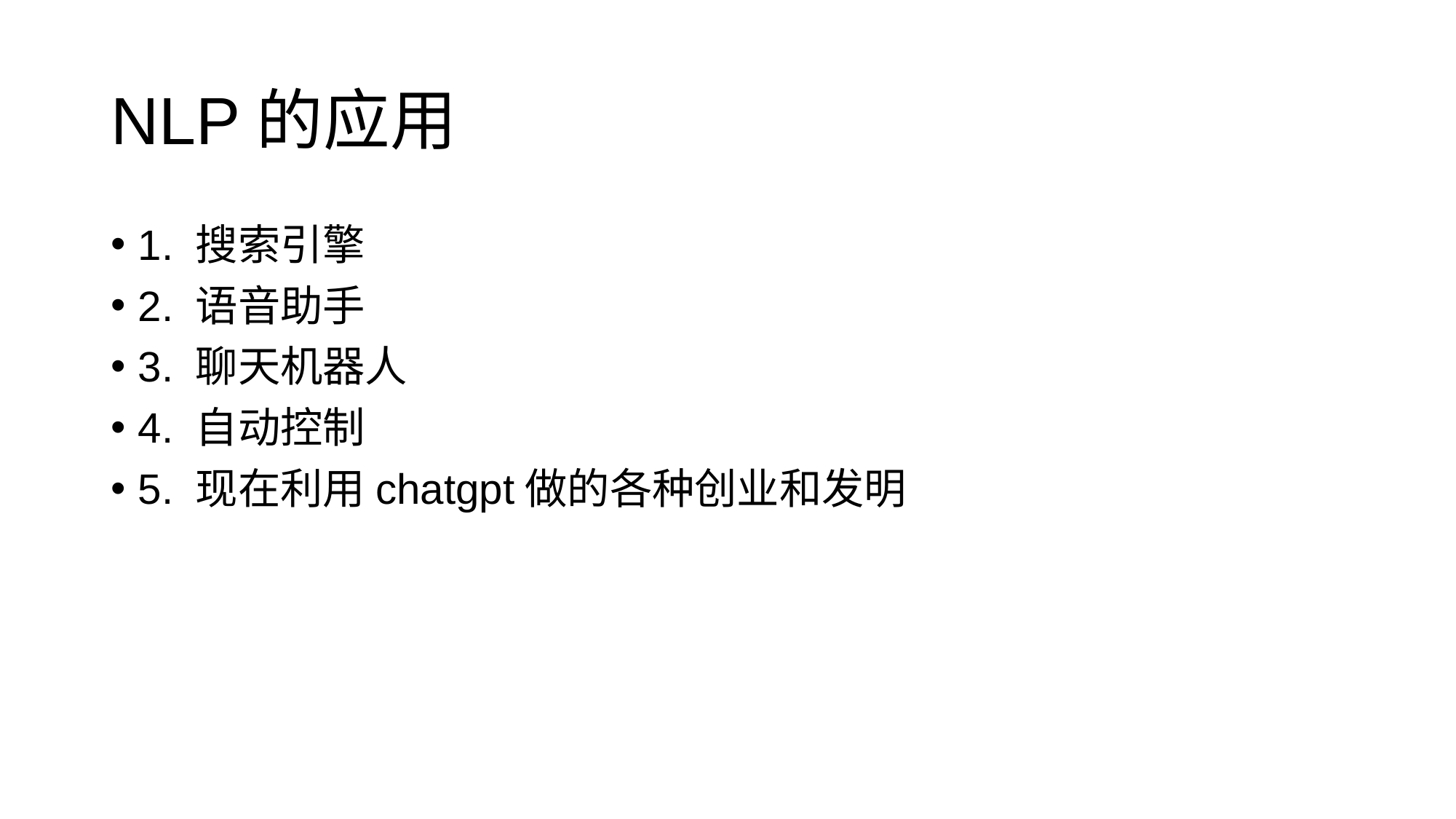

# NLP的应用
1. 搜索引擎
2. 语音助手
3. 聊天机器人
4. 自动控制
5. 现在利用chatgpt做的各种创业和发明